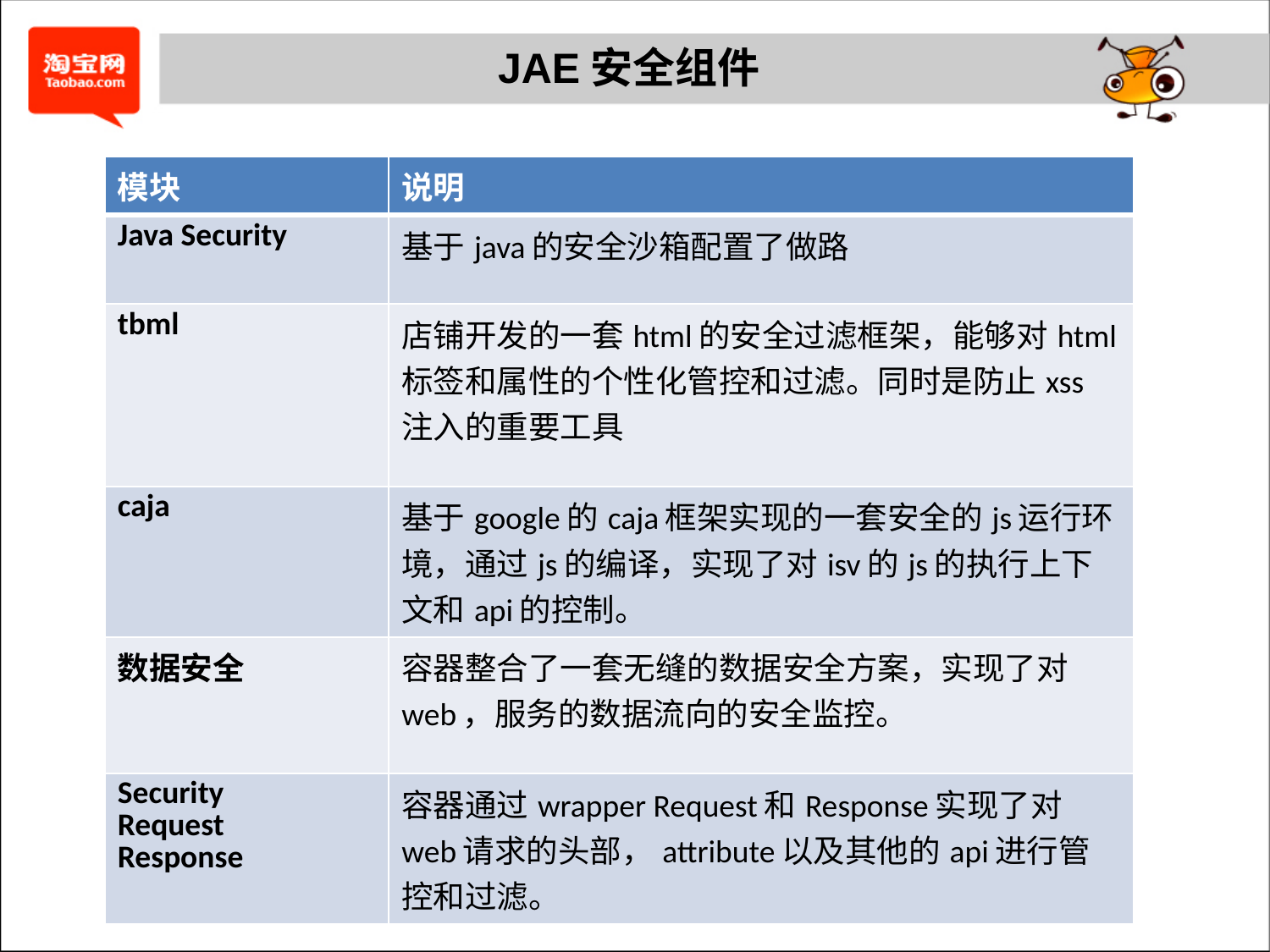

JAE安全组件
| 模块 | 说明 |
| --- | --- |
| Java Security | 基于java的安全沙箱配置了做路 |
| tbml | 店铺开发的一套html的安全过滤框架，能够对html标签和属性的个性化管控和过滤。同时是防止xss注入的重要工具 |
| caja | 基于google的caja框架实现的一套安全的js运行环境，通过js的编译，实现了对isv的js的执行上下文和api的控制。 |
| 数据安全 | 容器整合了一套无缝的数据安全方案，实现了对web，服务的数据流向的安全监控。 |
| Security Request Response | 容器通过wrapper Request和Response实现了对web请求的头部，attribute以及其他的api进行管控和过滤。 |